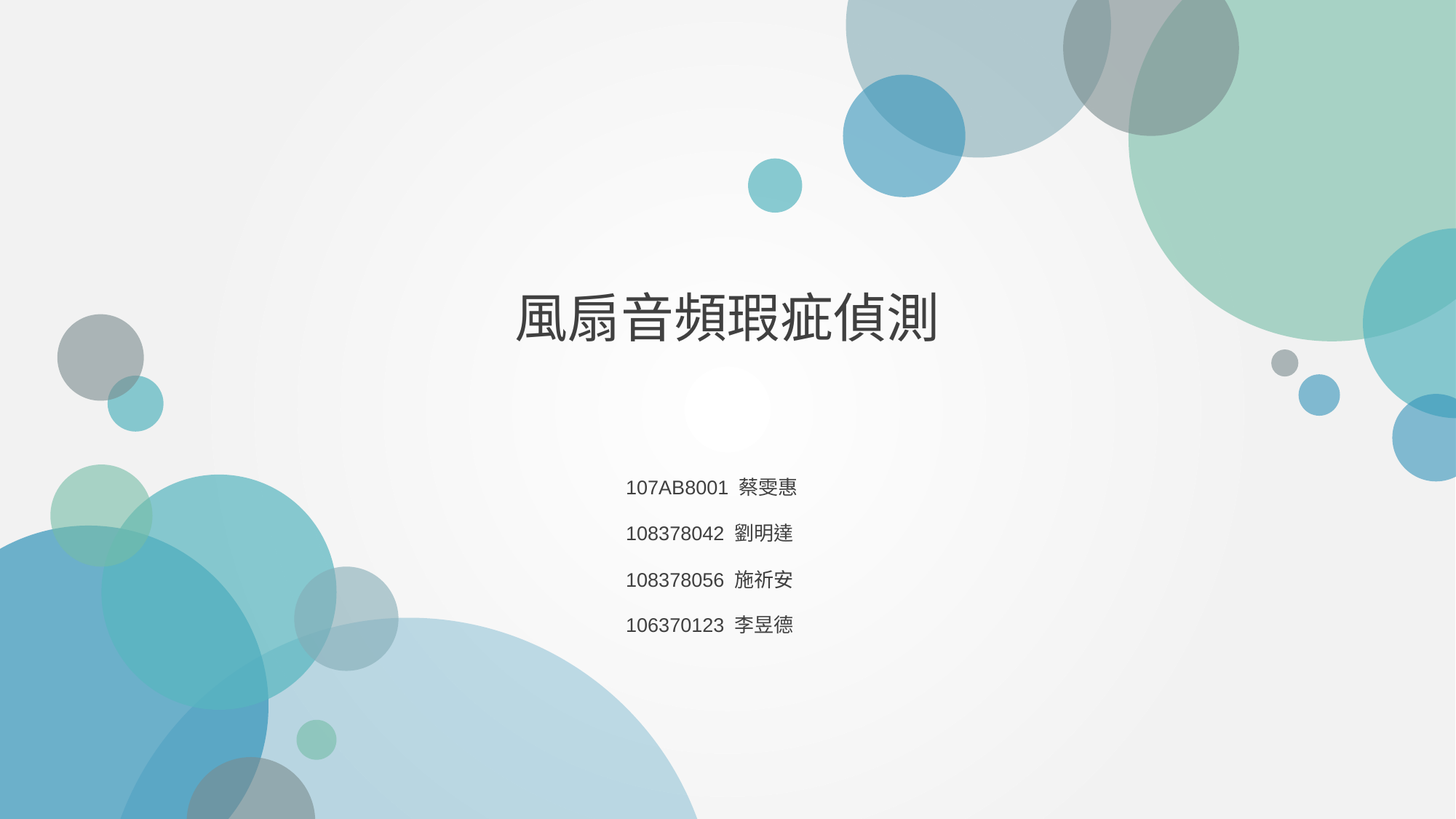

風扇音頻瑕疵偵測
107AB8001 蔡雯惠
108378042 劉明達
108378056 施祈安
106370123 李昱德